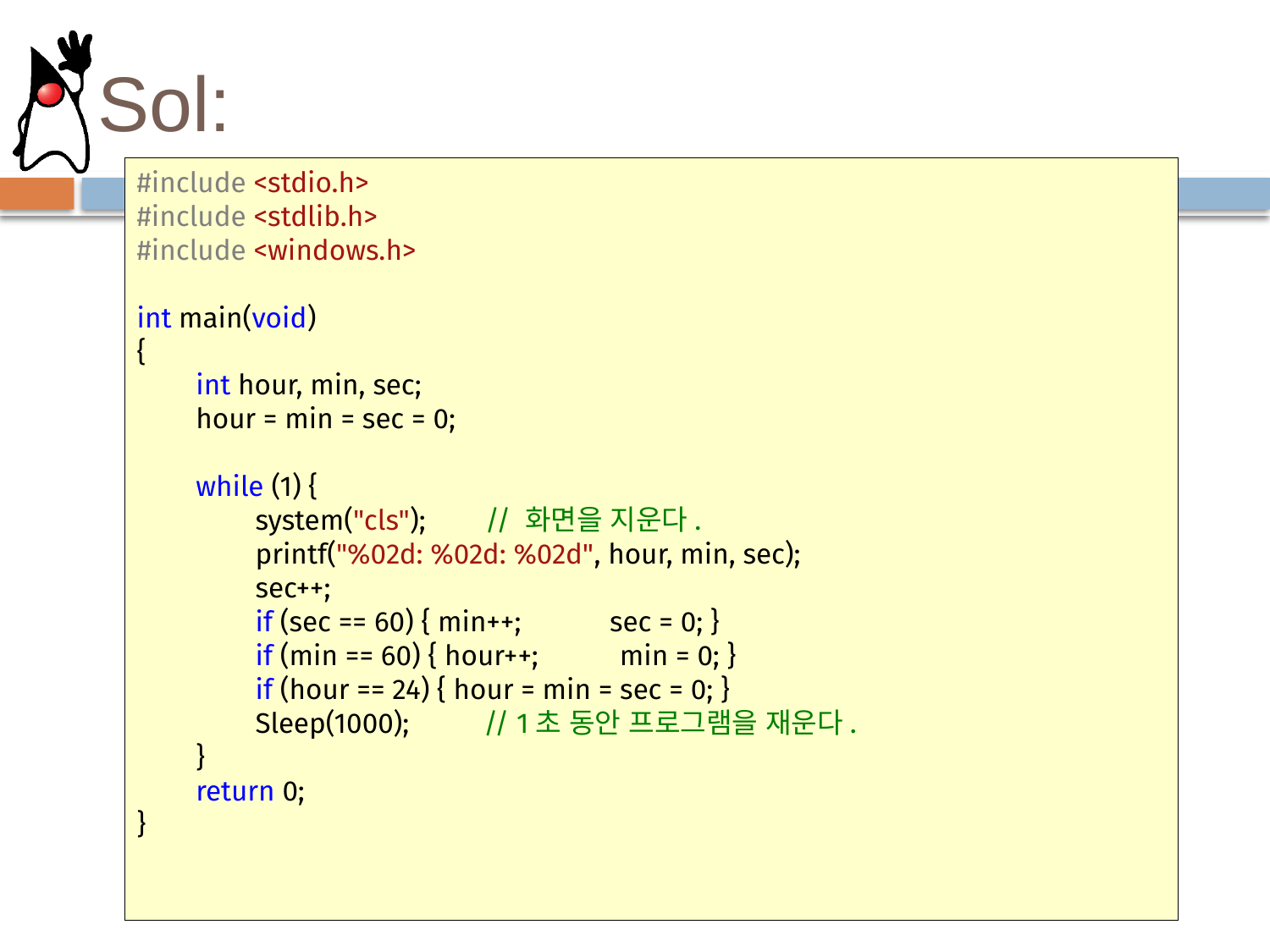

# Sol:
#include <stdio.h>
#include <stdlib.h>
#include <windows.h>

int main(void)
{
        int hour, min, sec;
        hour = min = sec = 0;

        while (1) {
                system("cls");        // 화면을 지운다.
                printf("%02d: %02d: %02d", hour, min, sec);
                sec++;
                if (sec == 60) { min++;            sec = 0; }
                if (min == 60) { hour++;           min = 0; }
                if (hour == 24) { hour = min = sec = 0; }
                Sleep(1000);          // 1초 동안 프로그램을 재운다.
        }
        return 0;
}